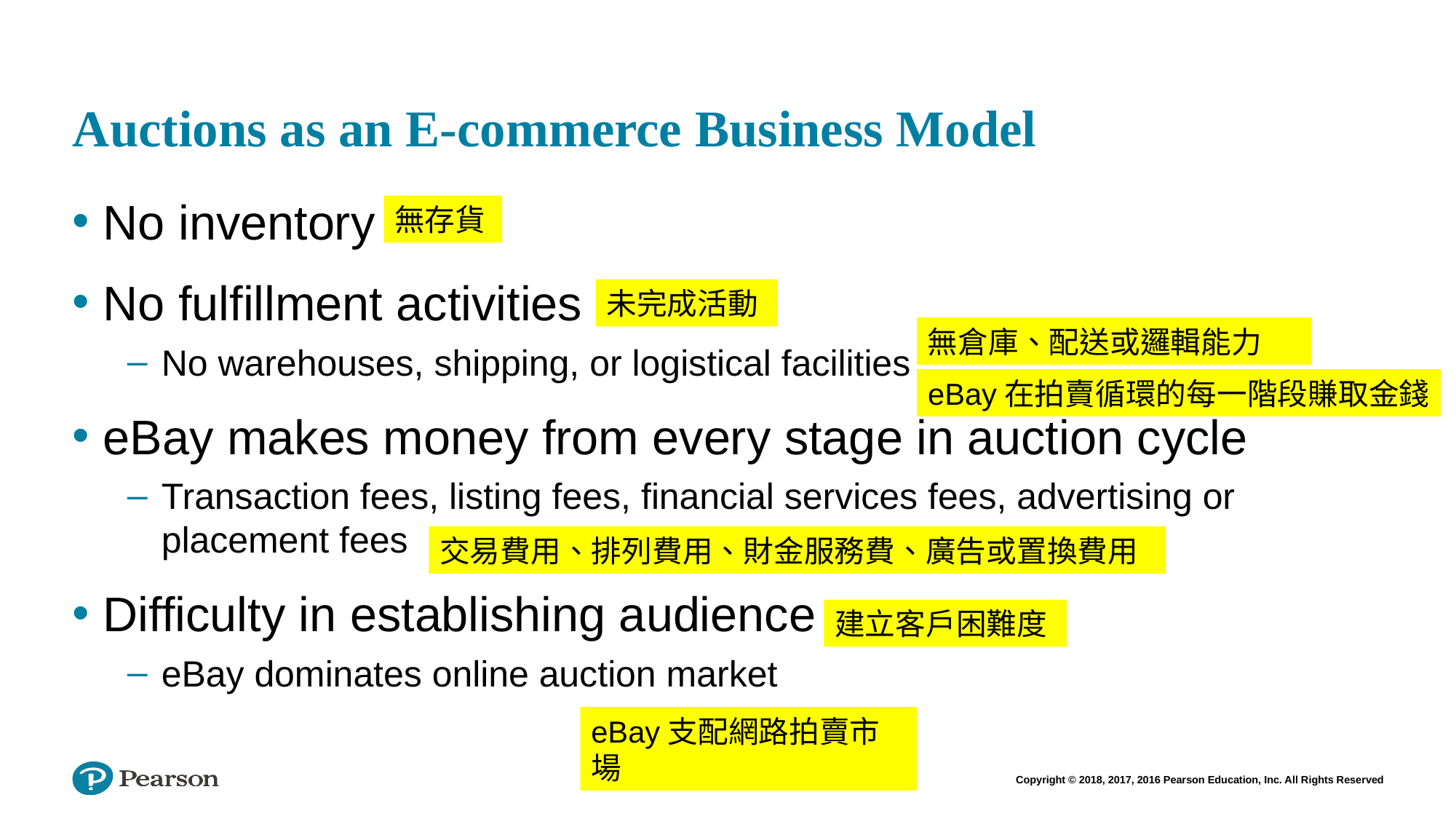

# Auctions as an E-commerce Business Model
No inventory
No fulfillment activities
No warehouses, shipping, or logistical facilities
eBay makes money from every stage in auction cycle
Transaction fees, listing fees, financial services fees, advertising or placement fees
Difficulty in establishing audience
eBay dominates online auction market
無存貨
未完成活動
無倉庫、配送或邏輯能力
eBay在拍賣循環的每一階段賺取金錢
交易費用、排列費用、財金服務費、廣告或置換費用
建立客戶困難度
eBay支配網路拍賣市場